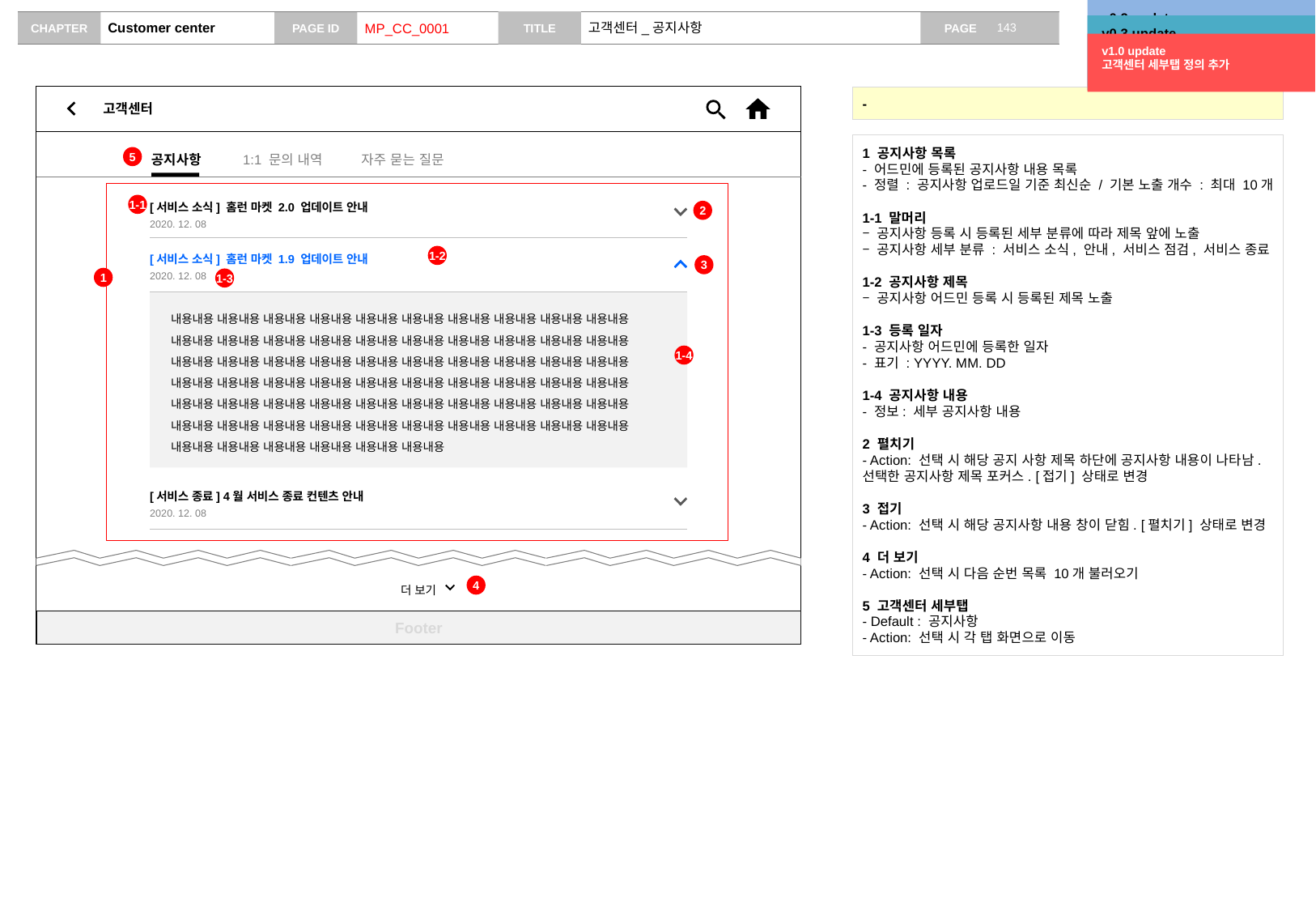

v0.2 update
화면 구성 수정
# Customer center
MP_CC_0001
고객센터_공지사항
v0.3 update
스크롤에 따라 불러오기 -> 더 보기 선택 시 불러오기로 변경, 기본 노출 목록 개수 정의 추가
v1.0 update
고객센터 세부탭 정의 추가

고객센터

-

1 공지사항 목록
- 어드민에 등록된 공지사항 내용 목록
- 정렬 : 공지사항 업로드일 기준 최신순 / 기본 노출 개수 : 최대 10개
1-1 말머리
– 공지사항 등록 시 등록된 세부 분류에 따라 제목 앞에 노출
– 공지사항 세부 분류 : 서비스 소식, 안내, 서비스 점검, 서비스 종료

1-2 공지사항 제목
– 공지사항 어드민 등록 시 등록된 제목 노출

1-3 등록 일자
- 공지사항 어드민에 등록한 일자
- 표기 : YYYY. MM. DD

1-4 공지사항 내용
- 정보: 세부 공지사항 내용

2 펼치기
- Action: 선택 시 해당 공지 사항 제목 하단에 공지사항 내용이 나타남. 선택한 공지사항 제목 포커스. [접기] 상태로 변경

3 접기
- Action: 선택 시 해당 공지사항 내용 창이 닫힘. [펼치기] 상태로 변경

4 더 보기
- Action: 선택 시 다음 순번 목록 10개 불러오기

5 고객센터 세부탭
- Default : 공지사항
- Action: 선택 시 각 탭 화면으로 이동
5
공지사항          1:1 문의 내역          자주 묻는 질문

1-1
[서비스 소식] 홈런 마켓 2.0 업데이트 안내
2020. 12. 08
2

1-2
[서비스 소식] 홈런 마켓 1.9 업데이트 안내
2020. 12. 08
3

1
1-3

내용내용 내용내용 내용내용 내용내용 내용내용 내용내용 내용내용 내용내용 내용내용 내용내용 내용내용 내용내용 내용내용 내용내용 내용내용 내용내용 내용내용 내용내용 내용내용 내용내용 내용내용 내용내용 내용내용 내용내용 내용내용 내용내용 내용내용 내용내용 내용내용 내용내용 내용내용 내용내용 내용내용 내용내용 내용내용 내용내용 내용내용 내용내용 내용내용 내용내용 내용내용 내용내용 내용내용 내용내용 내용내용 내용내용 내용내용 내용내용 내용내용 내용내용 내용내용 내용내용 내용내용 내용내용 내용내용 내용내용 내용내용 내용내용 내용내용 내용내용 내용내용 내용내용 내용내용 내용내용 내용내용 내용내용
1-4
[서비스 종료] 4월 서비스 종료 컨텐츠 안내
2020. 12. 08

더 보기

4
Footer